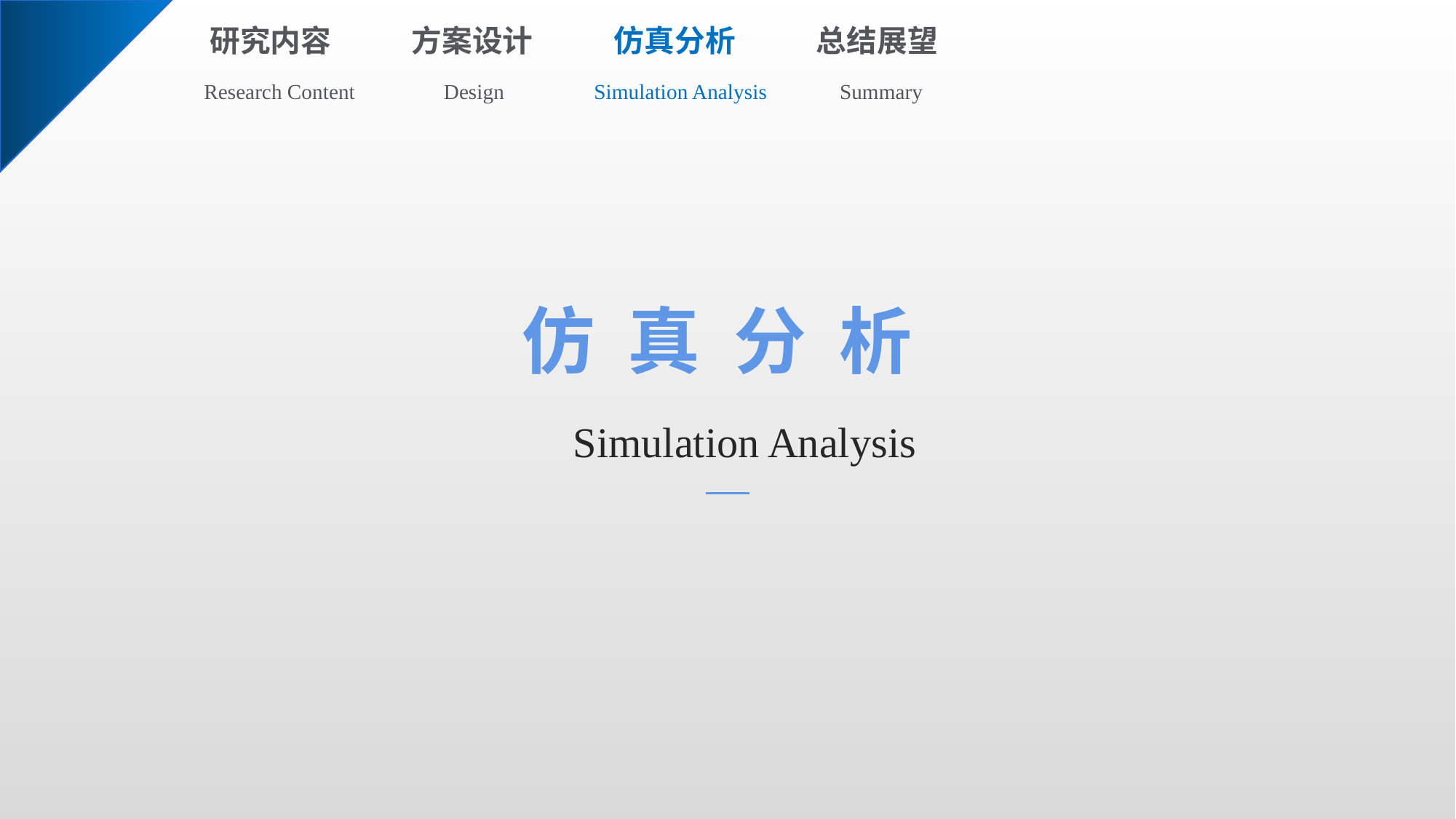

研究内容
方案设计
仿真分析
总结展望
Research Content
Design
Simulation Analysis
Summary
仿  真  分  析
Simulation Analysis